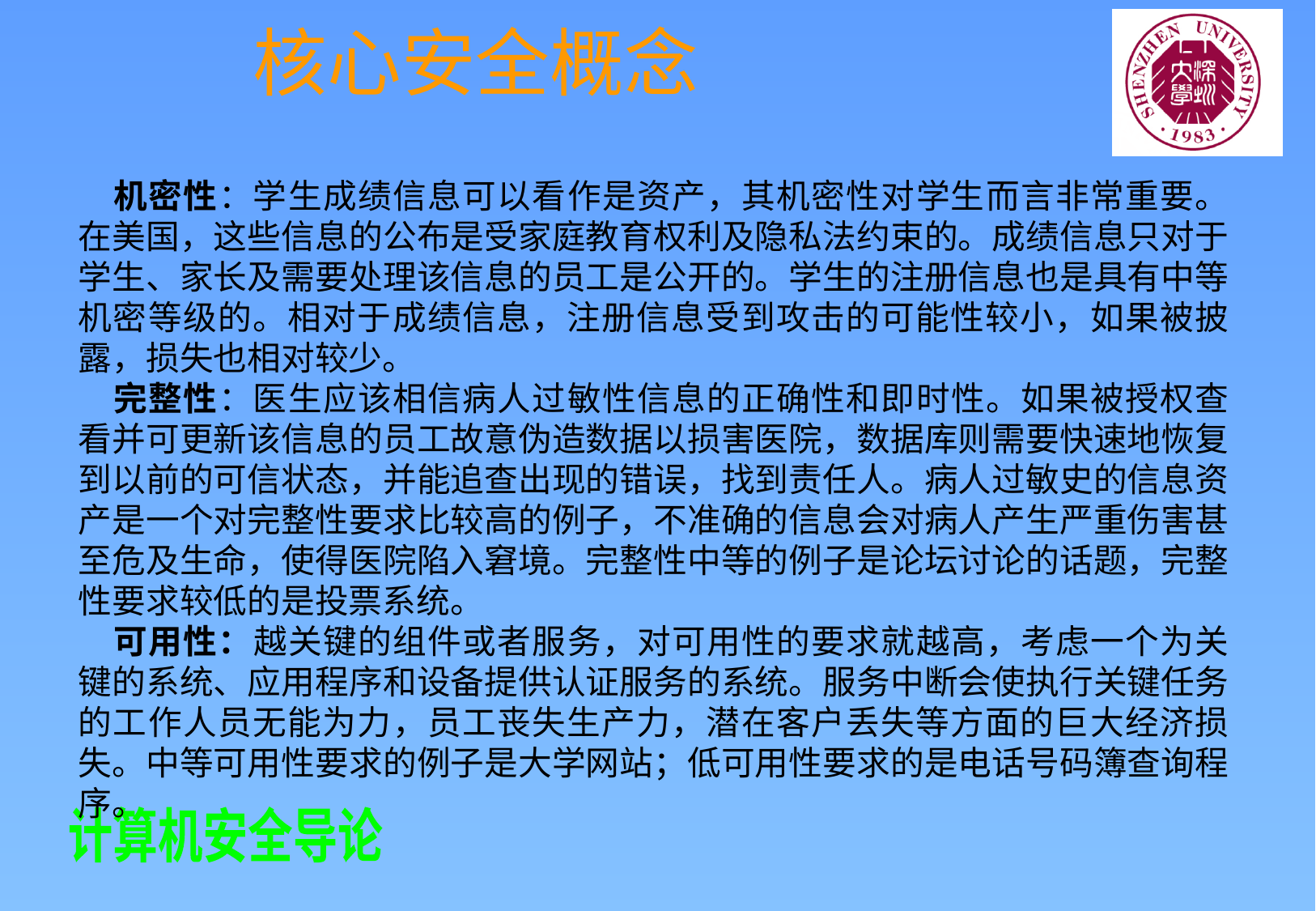

# 核心安全概念
机密性：学生成绩信息可以看作是资产，其机密性对学生而言非常重要。在美国，这些信息的公布是受家庭教育权利及隐私法约束的。成绩信息只对于学生、家长及需要处理该信息的员工是公开的。学生的注册信息也是具有中等机密等级的。相对于成绩信息，注册信息受到攻击的可能性较小，如果被披露，损失也相对较少。
完整性：医生应该相信病人过敏性信息的正确性和即时性。如果被授权查看并可更新该信息的员工故意伪造数据以损害医院，数据库则需要快速地恢复到以前的可信状态，并能追查出现的错误，找到责任人。病人过敏史的信息资产是一个对完整性要求比较高的例子，不准确的信息会对病人产生严重伤害甚至危及生命，使得医院陷入窘境。完整性中等的例子是论坛讨论的话题，完整性要求较低的是投票系统。
可用性：越关键的组件或者服务，对可用性的要求就越高，考虑一个为关键的系统、应用程序和设备提供认证服务的系统。服务中断会使执行关键任务的工作人员无能为力，员工丧失生产力，潜在客户丢失等方面的巨大经济损失。中等可用性要求的例子是大学网站；低可用性要求的是电话号码簿查询程序。